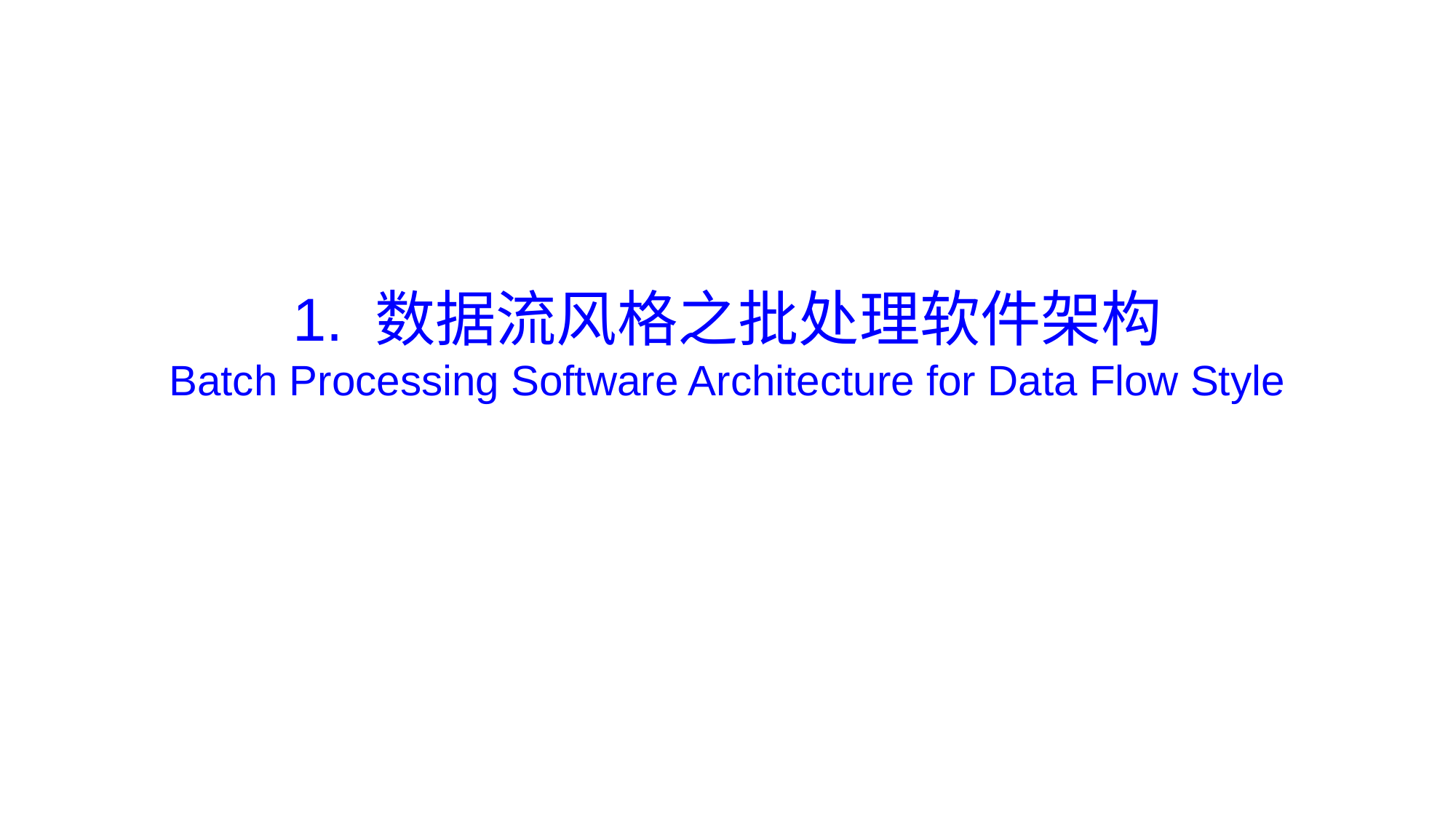

# 1. 数据流风格之批处理软件架构 Batch Processing Software Architecture for Data Flow Style

6